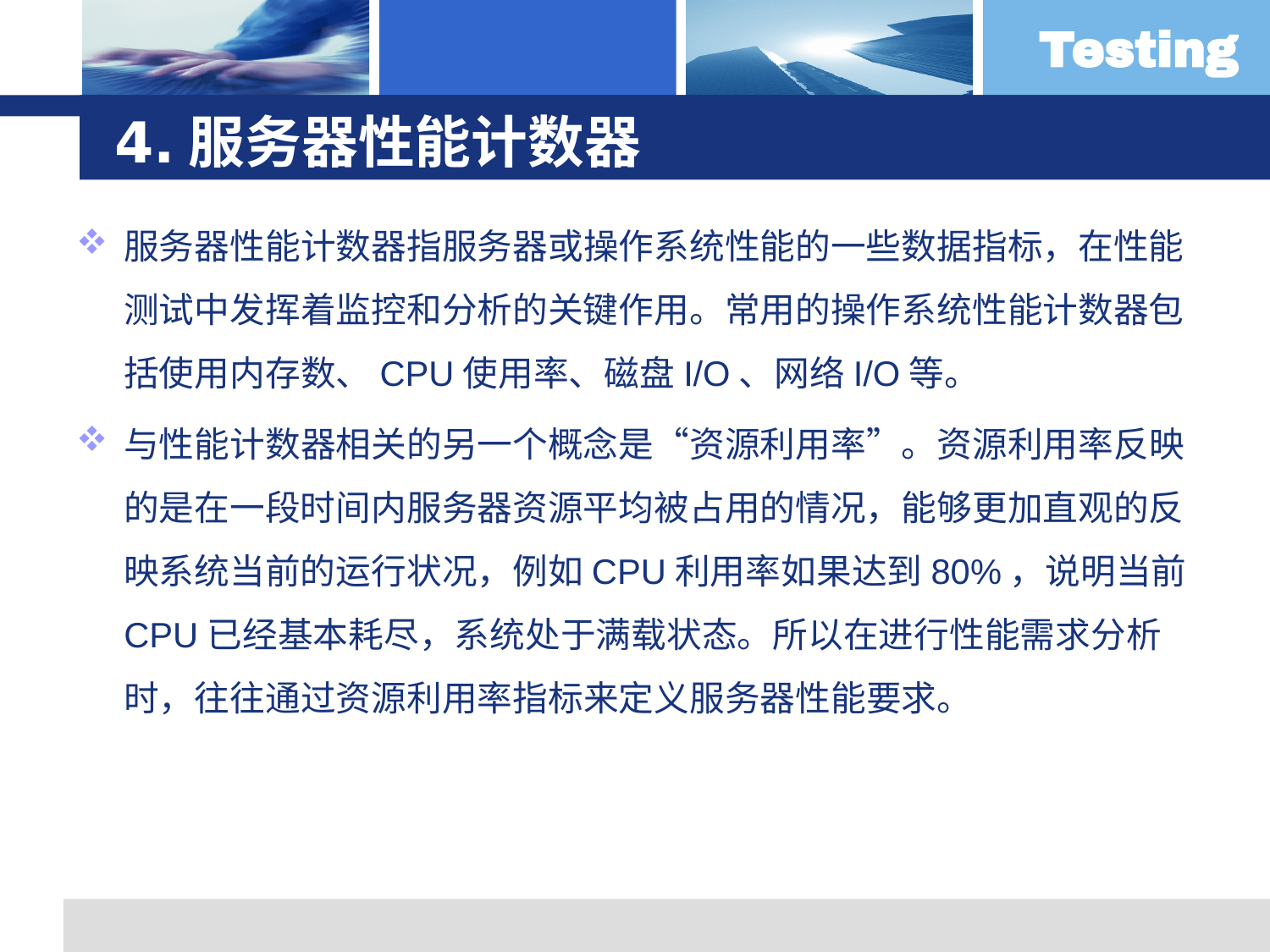

# 4.服务器性能计数器
服务器性能计数器指服务器或操作系统性能的一些数据指标，在性能测试中发挥着监控和分析的关键作用。常用的操作系统性能计数器包括使用内存数、CPU使用率、磁盘I/O、网络I/O等。
与性能计数器相关的另一个概念是“资源利用率”。资源利用率反映的是在一段时间内服务器资源平均被占用的情况，能够更加直观的反映系统当前的运行状况，例如CPU利用率如果达到80%，说明当前CPU已经基本耗尽，系统处于满载状态。所以在进行性能需求分析时，往往通过资源利用率指标来定义服务器性能要求。